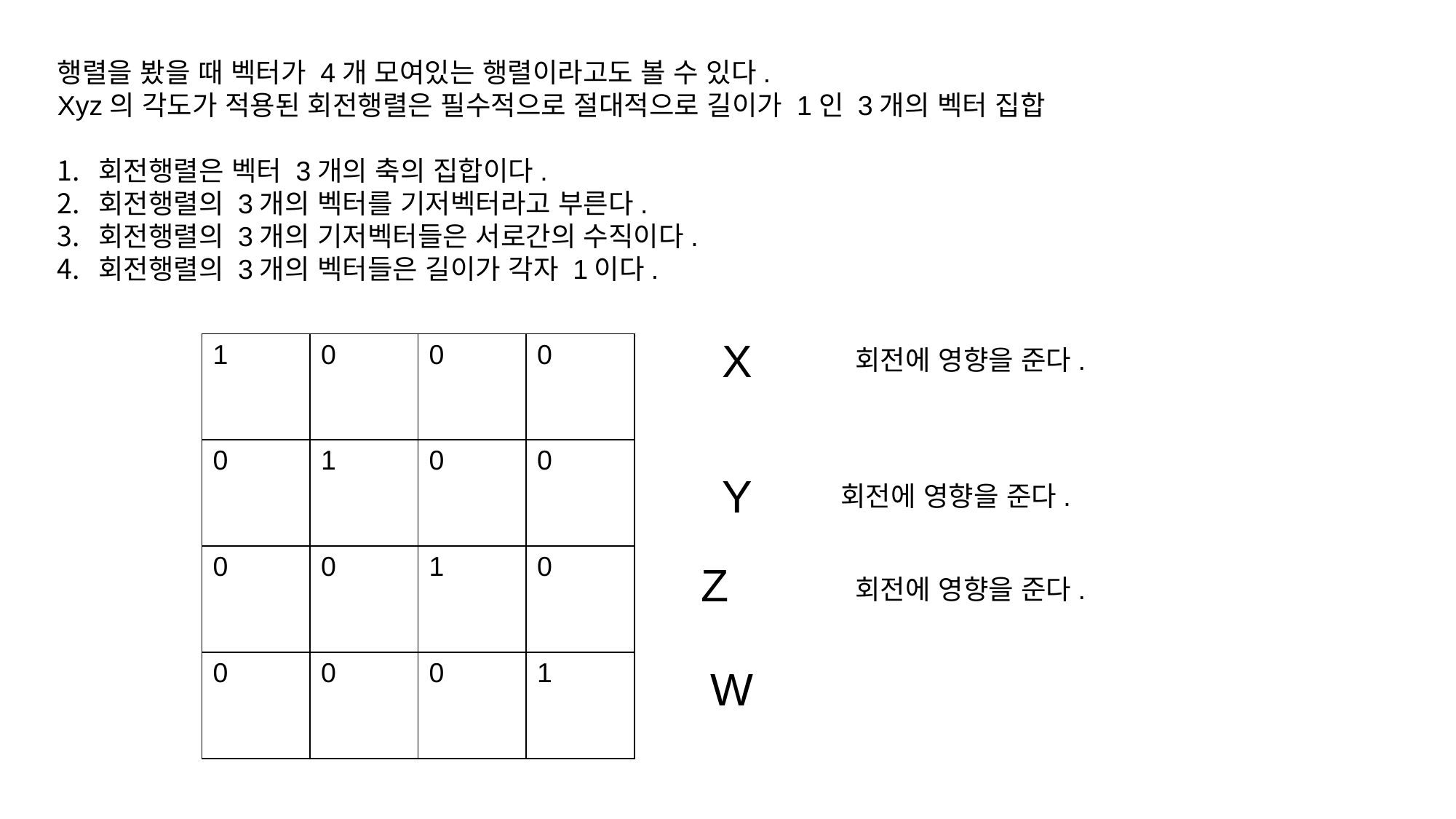

행렬을 봤을 때 벡터가 4개 모여있는 행렬이라고도 볼 수 있다.
Xyz의 각도가 적용된 회전행렬은 필수적으로 절대적으로 길이가 1인 3개의 벡터 집합

회전행렬은 벡터 3개의 축의 집합이다.
회전행렬의 3개의 벡터를 기저벡터라고 부른다.
회전행렬의 3개의 기저벡터들은 서로간의 수직이다.
회전행렬의 3개의 벡터들은 길이가 각자 1이다.
X
| 1 | 0 | 0 | 0 |
| --- | --- | --- | --- |
| 0 | 1 | 0 | 0 |
| 0 | 0 | 1 | 0 |
| 0 | 0 | 0 | 1 |
회전에 영향을 준다.
Y
회전에 영향을 준다.
Z
회전에 영향을 준다.
W